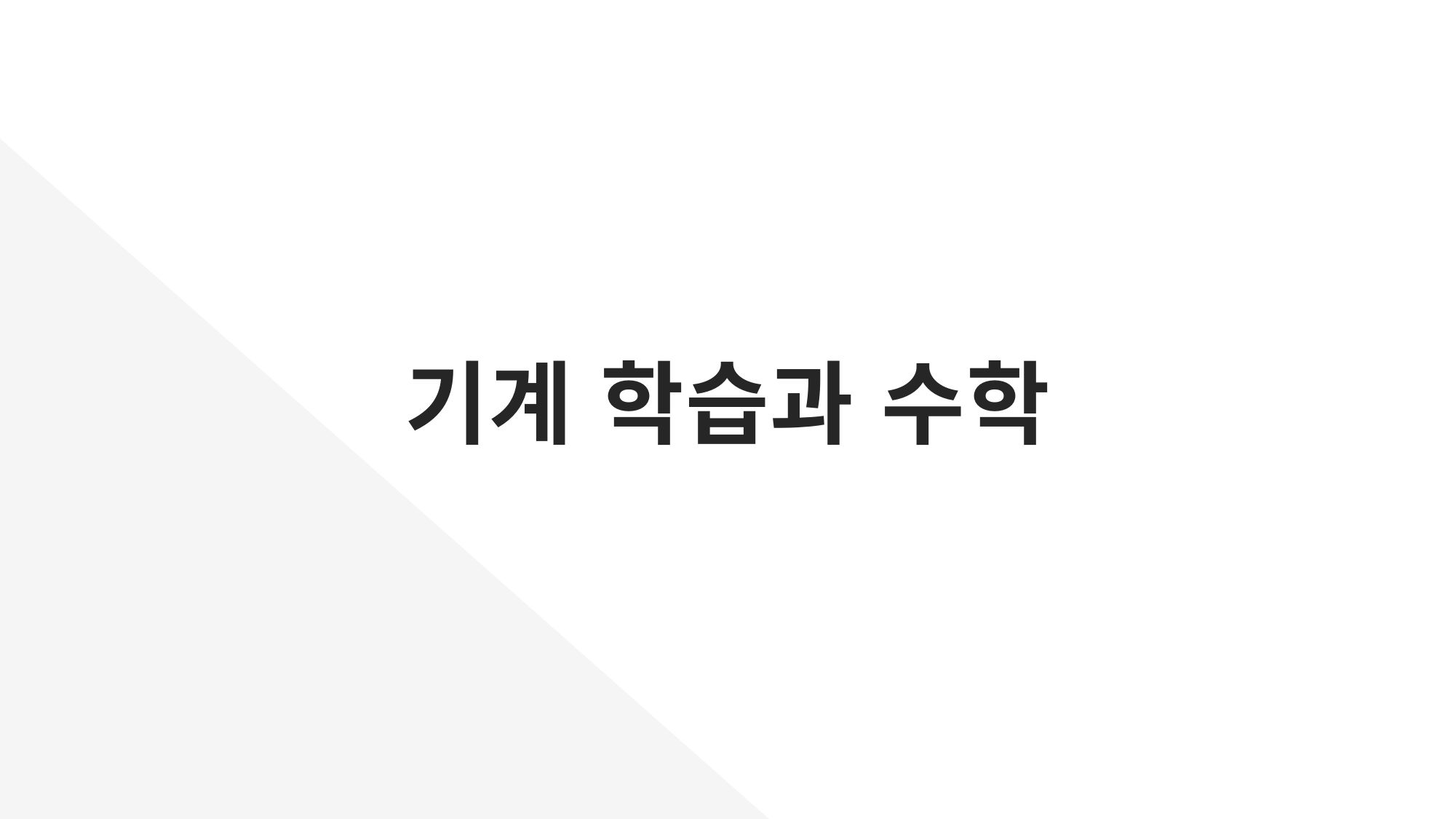

기계 학습과 수학

FREE PPT TEMPLATE BY DELIGHT.